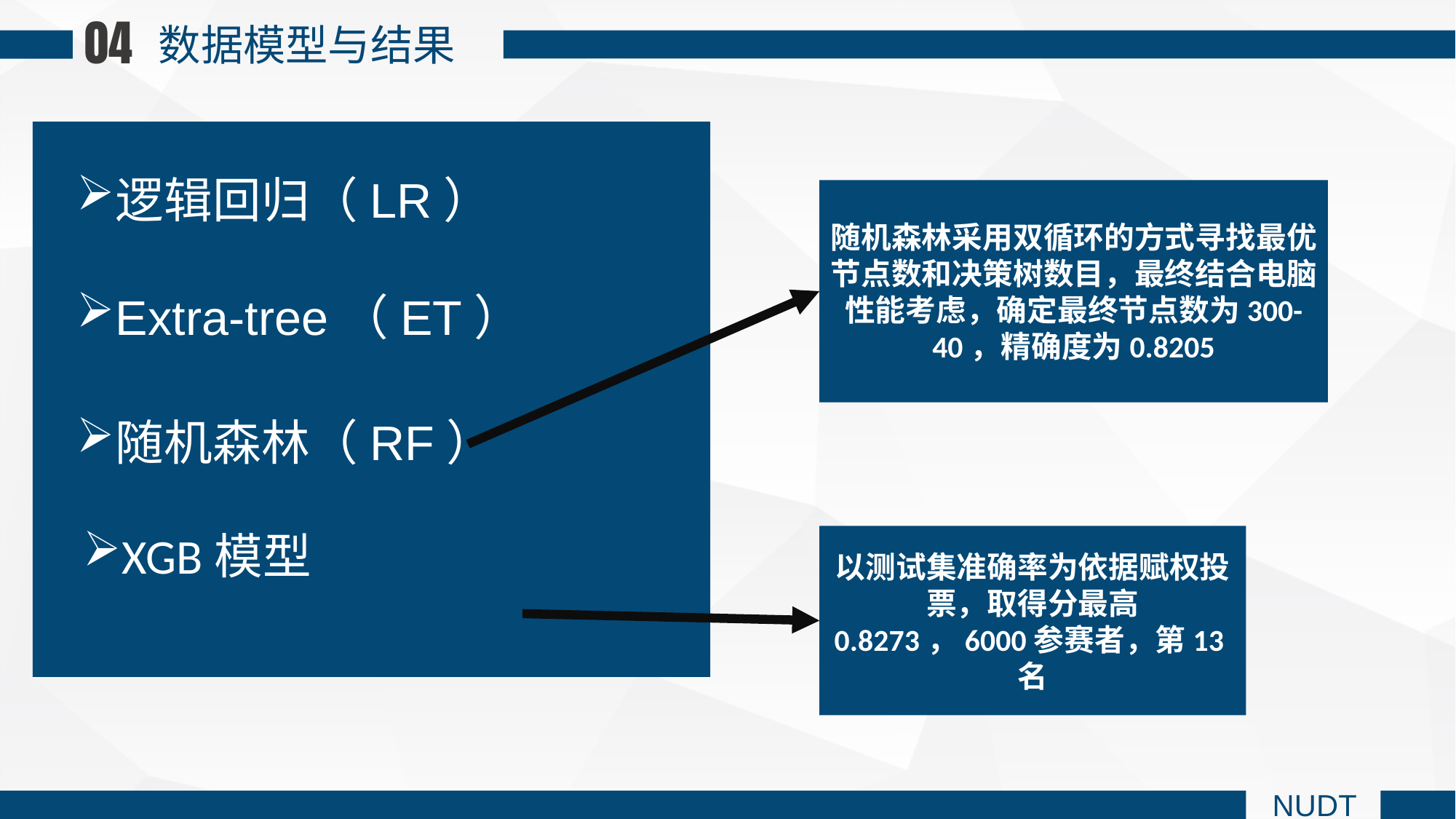

04
数据模型与结果

逻辑回归（LR）
Extra-tree（ET）
随机森林（RF）
随机森林采用双循环的方式寻找最优节点数和决策树数目，最终结合电脑性能考虑，确定最终节点数为300-40，精确度为0.8205
以测试集准确率为依据赋权投票，取得分最高
0.8273，6000参赛者，第13名
XGB模型
NUDT